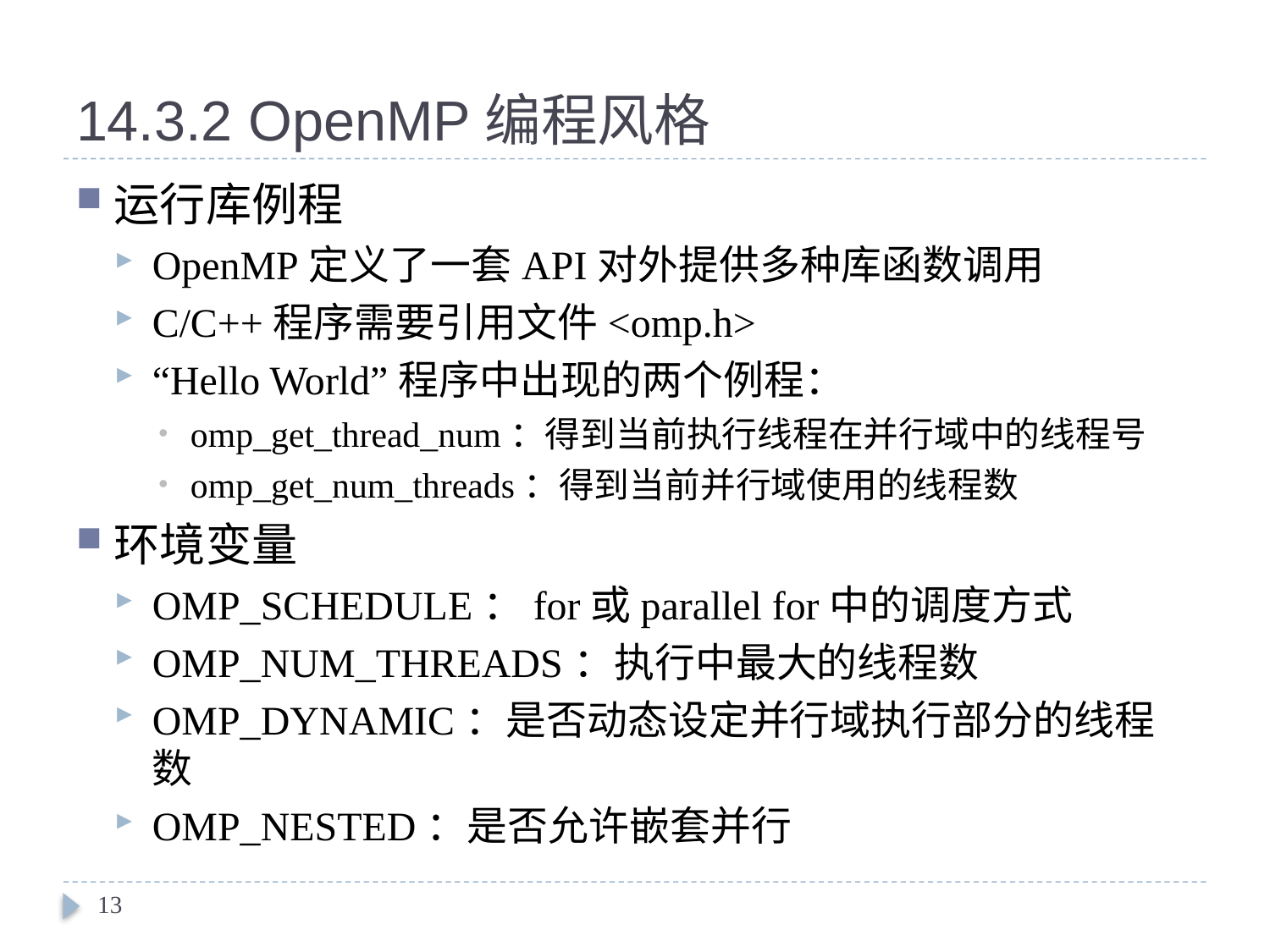

# 14.3.2 OpenMP编程风格
运行库例程
OpenMP定义了一套API对外提供多种库函数调用
C/C++程序需要引用文件<omp.h>
“Hello World”程序中出现的两个例程：
omp_get_thread_num：得到当前执行线程在并行域中的线程号
omp_get_num_threads：得到当前并行域使用的线程数
环境变量
OMP_SCHEDULE：for或parallel for中的调度方式
OMP_NUM_THREADS：执行中最大的线程数
OMP_DYNAMIC：是否动态设定并行域执行部分的线程数
OMP_NESTED：是否允许嵌套并行
13